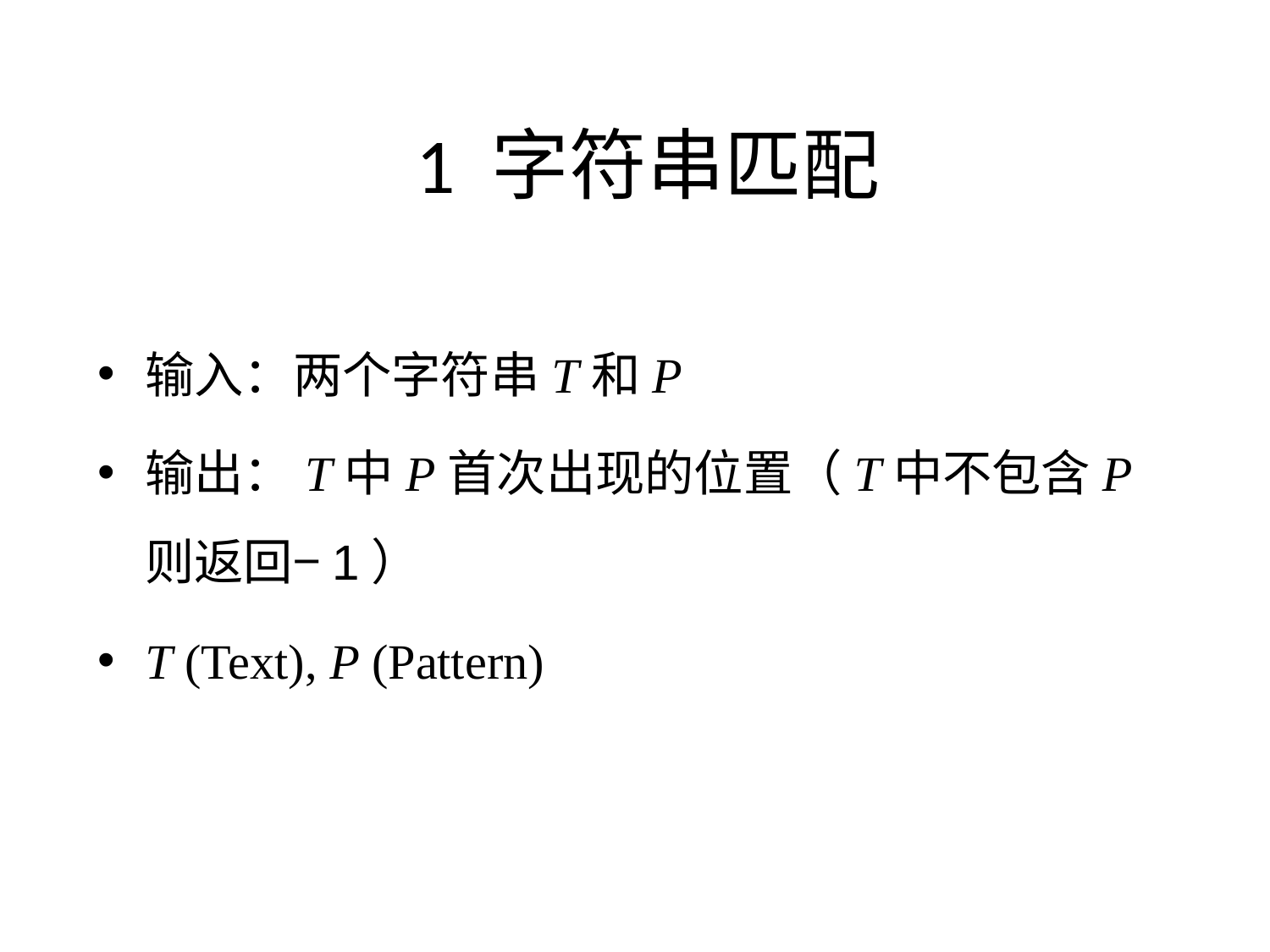

# 1 字符串匹配
输入：两个字符串T和P
输出：T中P首次出现的位置（T中不包含P则返回−1）
T (Text), P (Pattern)